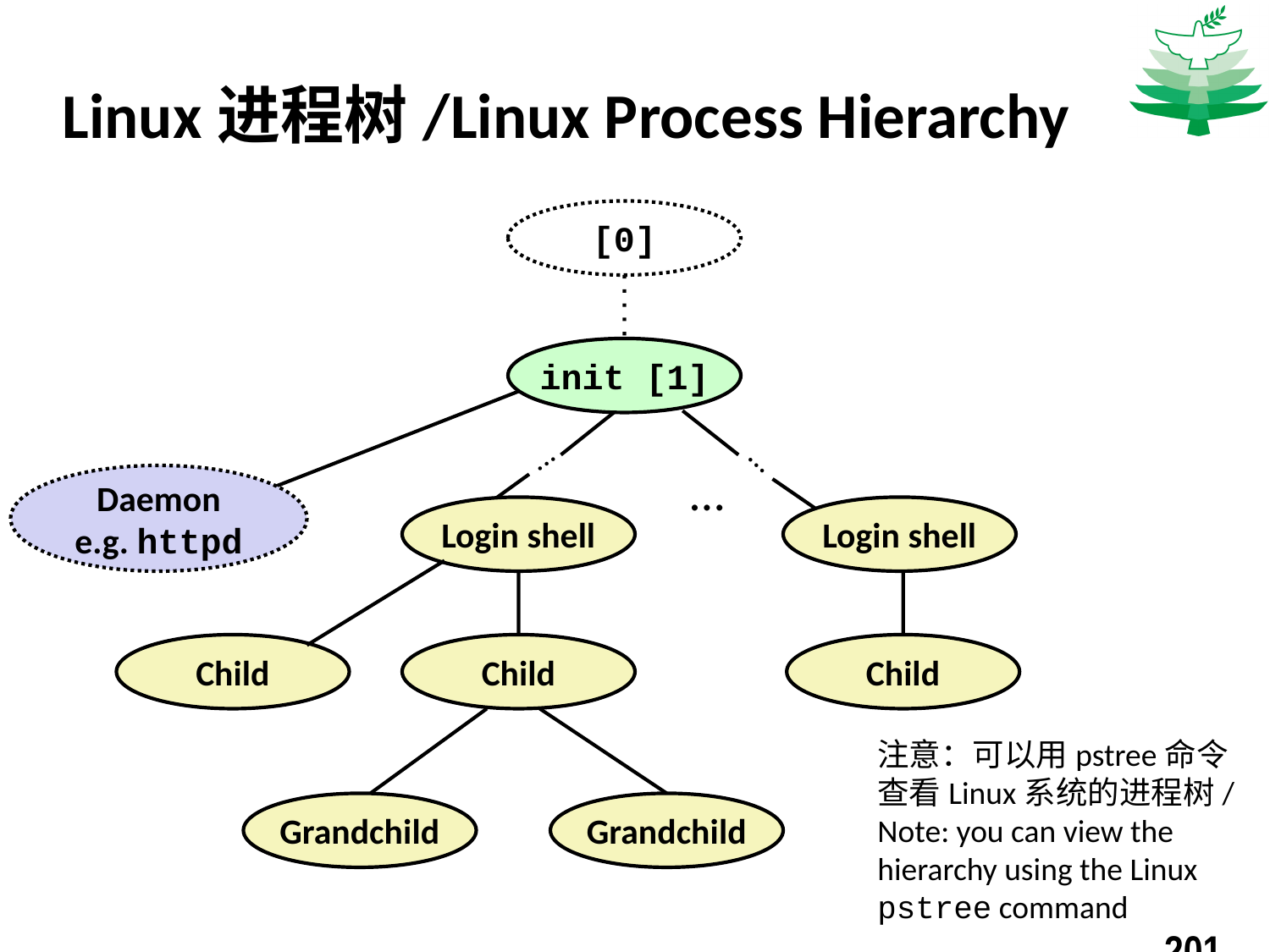

# Linux进程树/Linux Process Hierarchy
[0]

init [1]

…
…
…
Daemon
e.g. httpd

Login shell
Login shell

Child
Child
Child

注意：可以用pstree命令查看Linux系统的进程树/
Note: you can view the hierarchy using the Linux pstree command
Grandchild
Grandchild